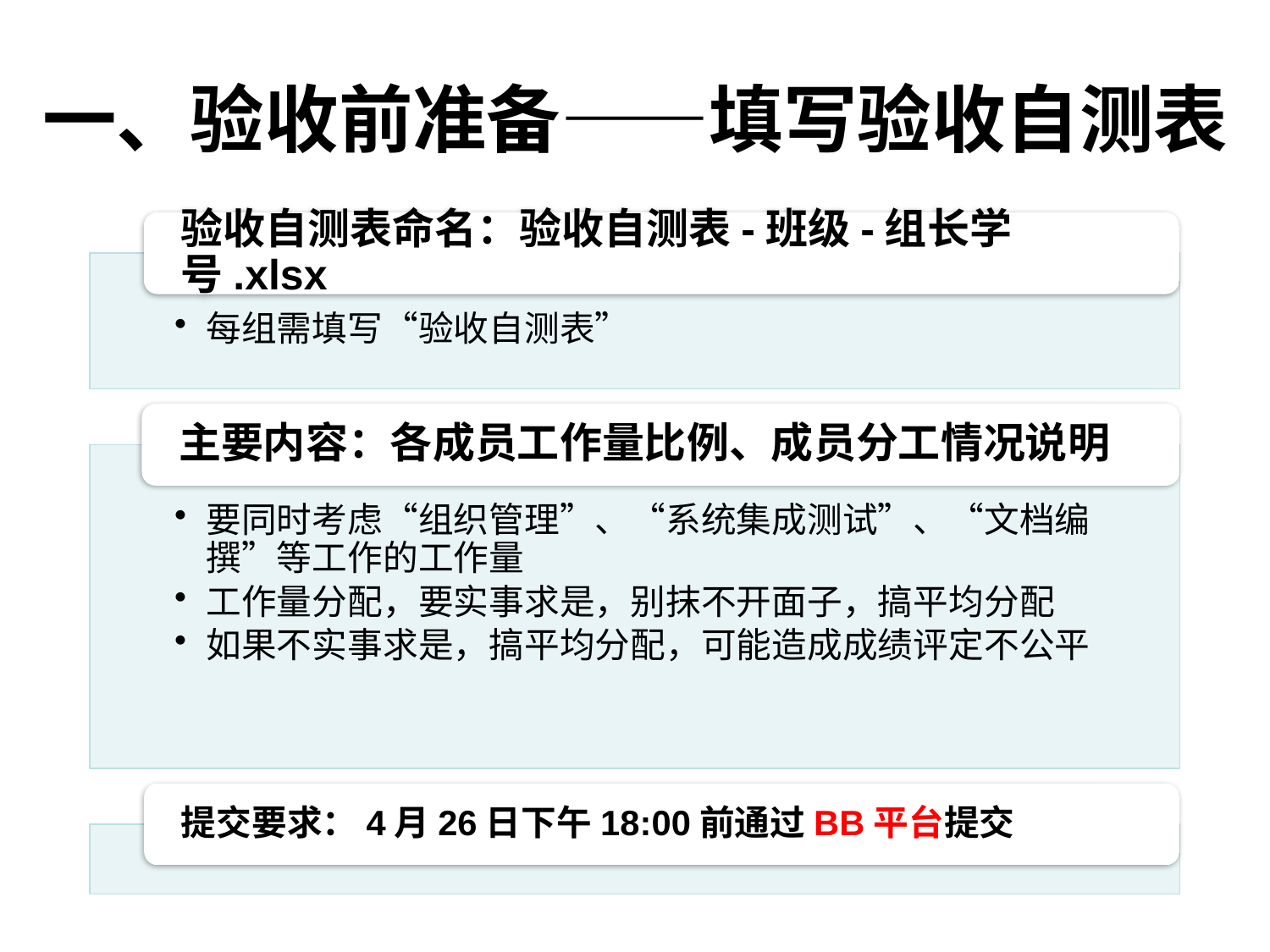

# 一、验收前准备——填写验收自测表
每组需填写“验收自测表”
验收自测表命名：验收自测表-班级-组长学号.xlsx
要同时考虑“组织管理”、“系统集成测试”、“文档编撰”等工作的工作量
工作量分配，要实事求是，别抹不开面子，搞平均分配
如果不实事求是，搞平均分配，可能造成成绩评定不公平
主要内容：各成员工作量比例、成员分工情况说明

提交要求：4月26日下午18:00前通过BB平台提交